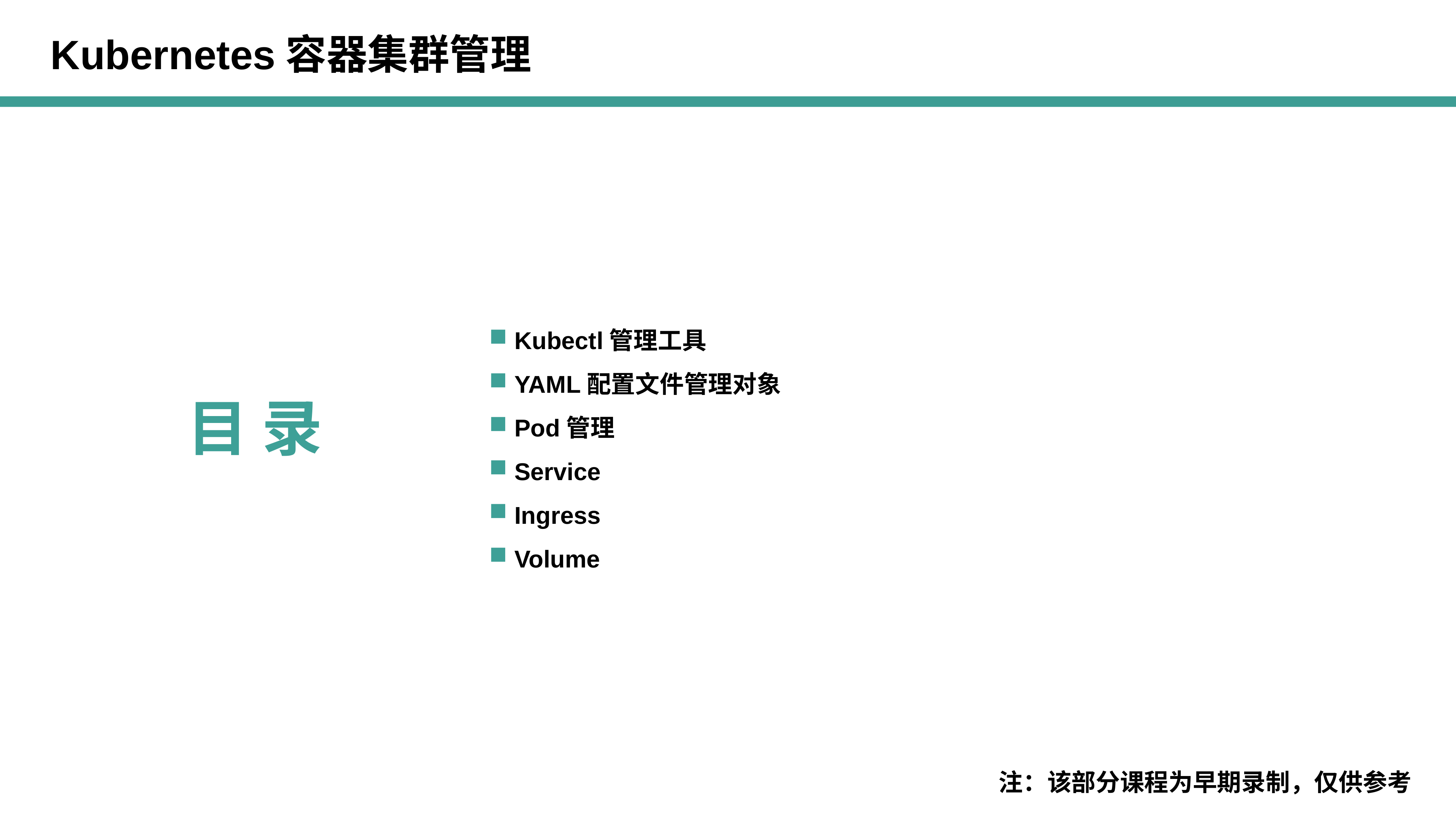

Kubernetes容器集群管理

 Kubectl管理工具
 YAML配置文件管理对象
 Pod管理
 Service
 Ingress
 Volume
目 录
注：该部分课程为早期录制，仅供参考